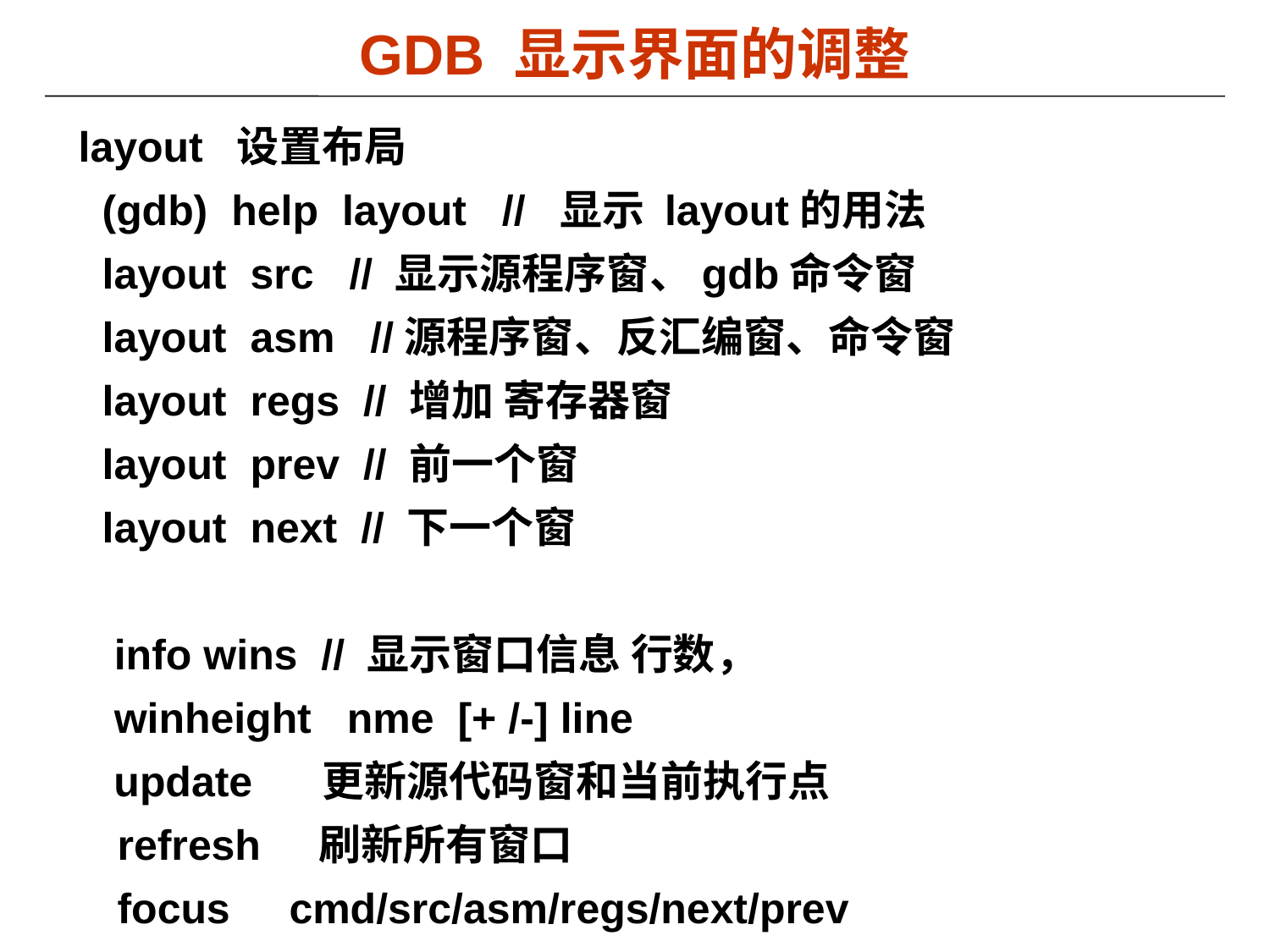

GDB 显示界面的调整
layout  设置布局
  (gdb)  help  layout   //  显示 layout的用法
  layout  src   // 显示源程序窗、gdb命令窗
  layout  asm   //源程序窗、反汇编窗、命令窗
  layout  regs  // 增加 寄存器窗
  layout  prev  // 前一个窗
  layout  next  // 下一个窗

   info wins  // 显示窗口信息 行数，
   winheight   nme  [+ /-] line
   update     更新源代码窗和当前执行点
   refresh    刷新所有窗口
   focus     cmd/src/asm/regs/next/prev